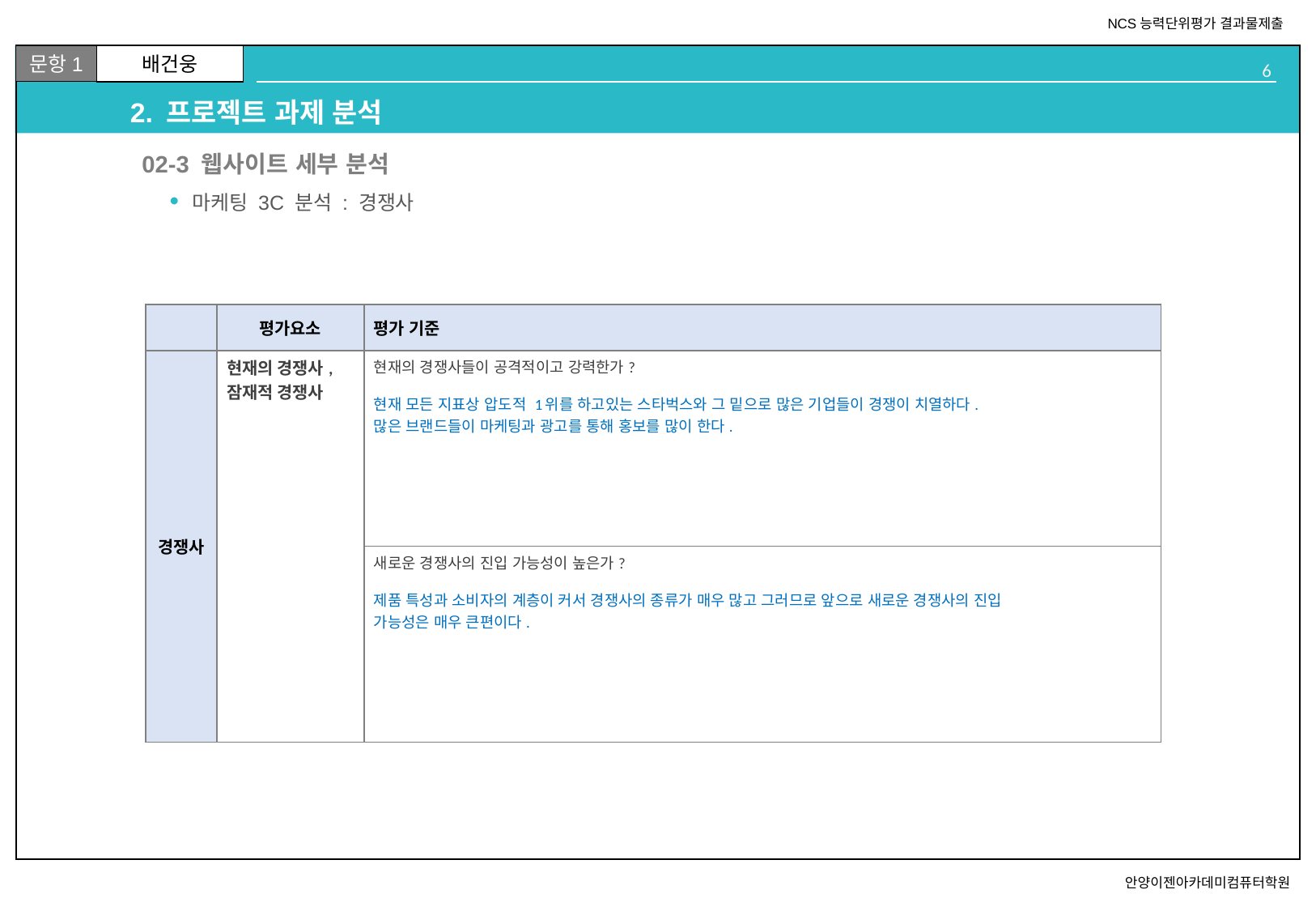

# 2. 프로젝트 과제 분석
02
02-3 웹사이트 세부 분석
마케팅 3C 분석 : 경쟁사

|  | 평가요소 | 평가 기준 |
| --- | --- | --- |
| 경쟁사 | 현재의 경쟁사, 잠재적 경쟁사 | 현재의 경쟁사들이 공격적이고 강력한가? 현재 모든 지표상 압도적 1위를 하고있는 스타벅스와 그 밑으로 많은 기업들이 경쟁이 치열하다. 많은 브랜드들이 마케팅과 광고를 통해 홍보를 많이 한다. |
|  |  | 새로운 경쟁사의 진입 가능성이 높은가? 제품 특성과 소비자의 계층이 커서 경쟁사의 종류가 매우 많고 그러므로 앞으로 새로운 경쟁사의 진입 가능성은 매우 큰편이다. |